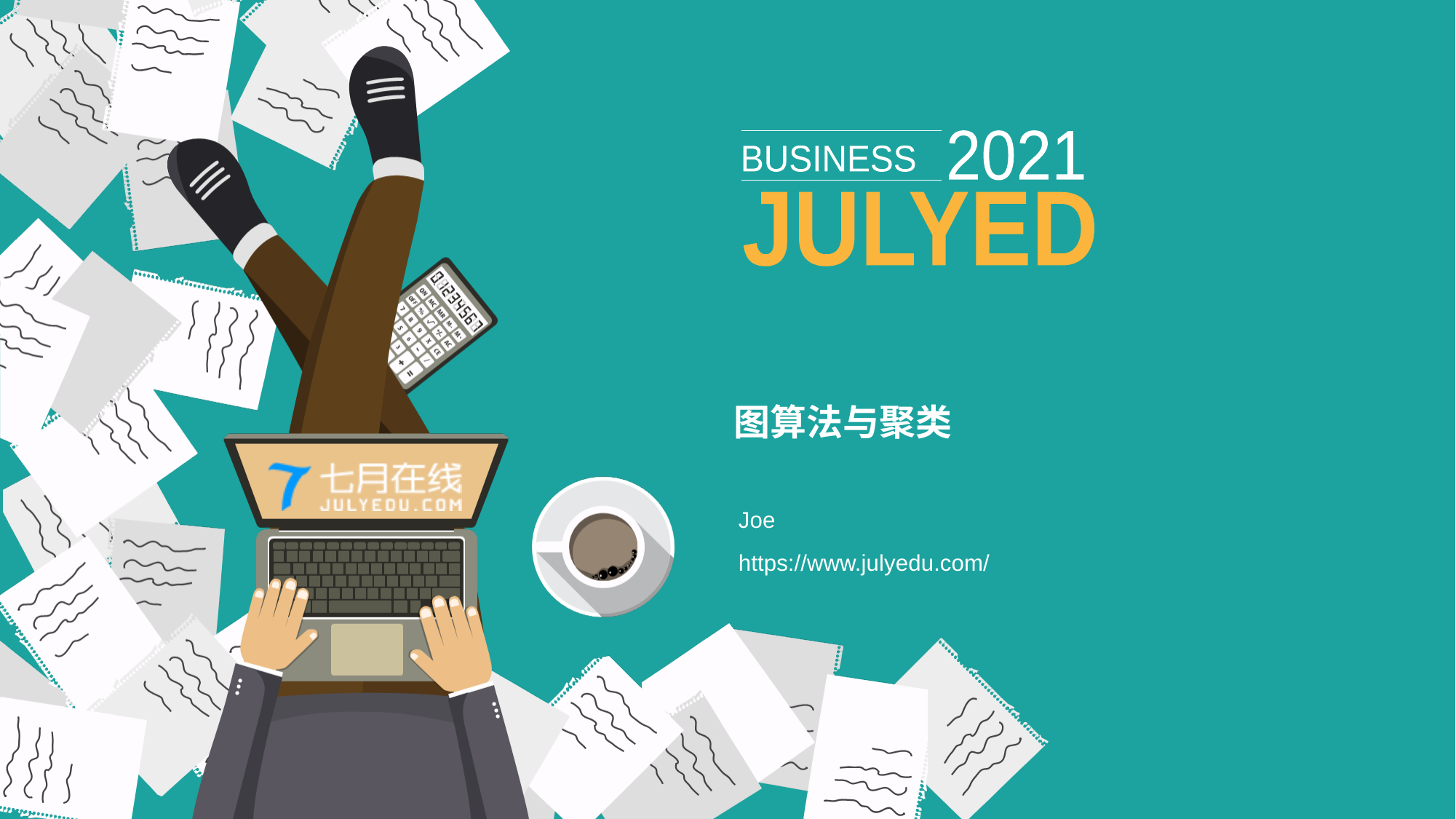

2021
BUSINESS
JULYED
# 图算法与聚类
Joe
https://www.julyedu.com/